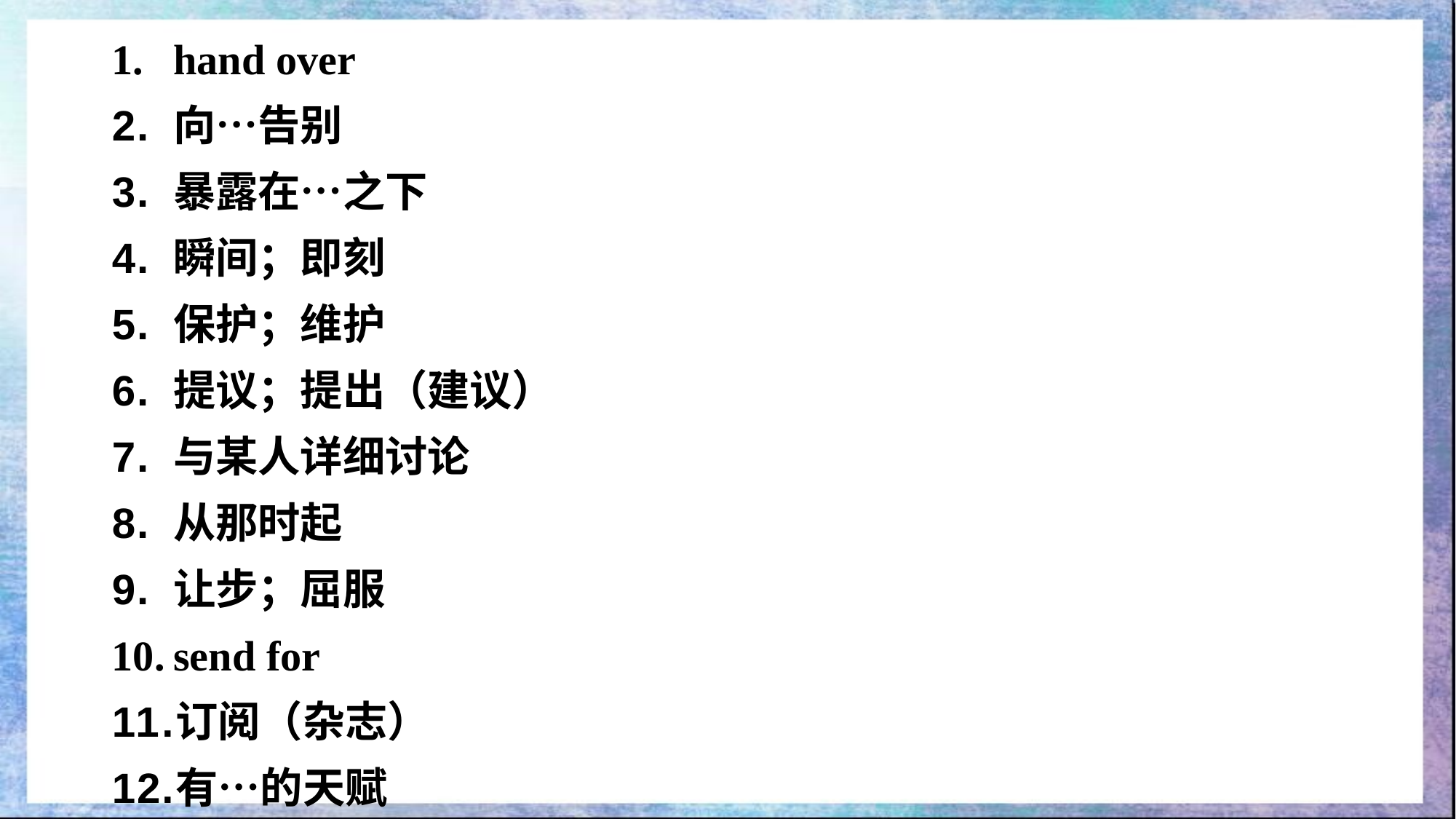

hand over
向…告别
暴露在…之下
瞬间；即刻
保护；维护
提议；提出（建议）
与某人详细讨论
从那时起
让步；屈服
send for
订阅（杂志）
有…的天赋